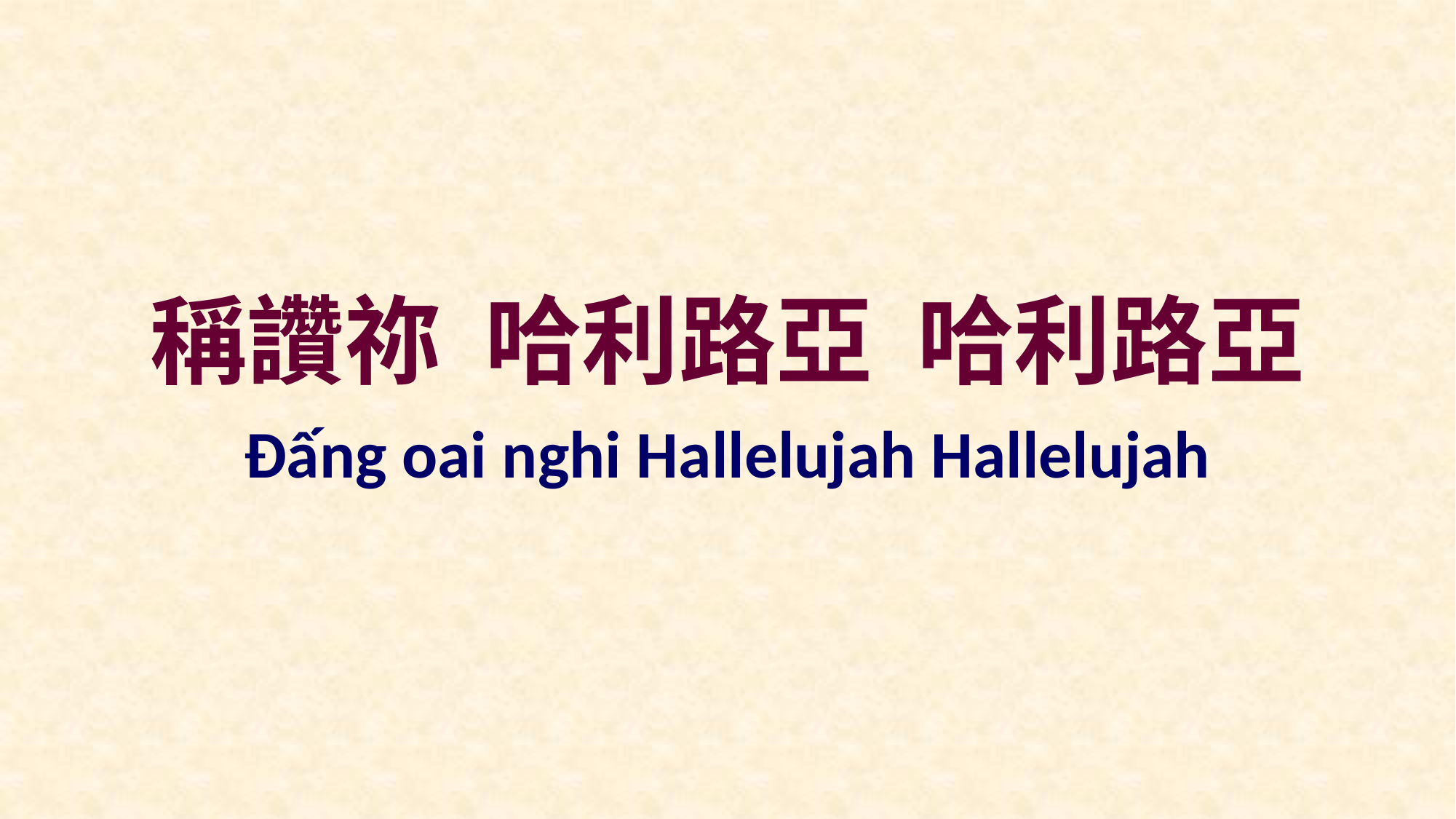

稱讚祢  哈利路亞  哈利路亞
Đấng oai nghi Hallelujah Hallelujah